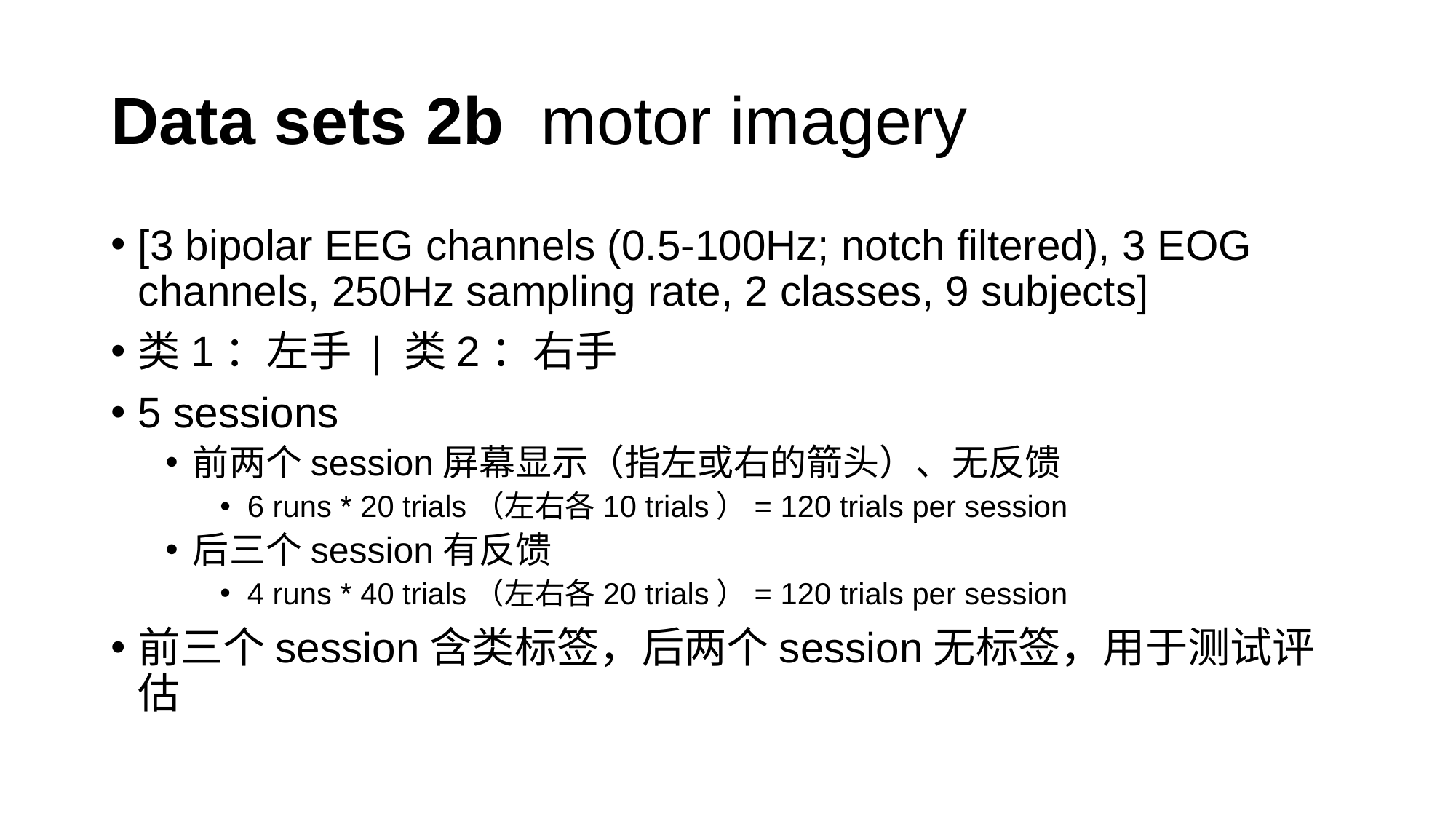

# Data sets 2b  motor imagery
[3 bipolar EEG channels (0.5-100Hz; notch filtered), 3 EOG channels, 250Hz sampling rate, 2 classes, 9 subjects]
类1：左手 | 类2：右手
5 sessions
前两个session屏幕显示（指左或右的箭头）、无反馈
6 runs * 20 trials（左右各10 trials）= 120 trials per session
后三个session有反馈
4 runs * 40 trials（左右各20 trials）= 120 trials per session
前三个session含类标签，后两个session无标签，用于测试评估